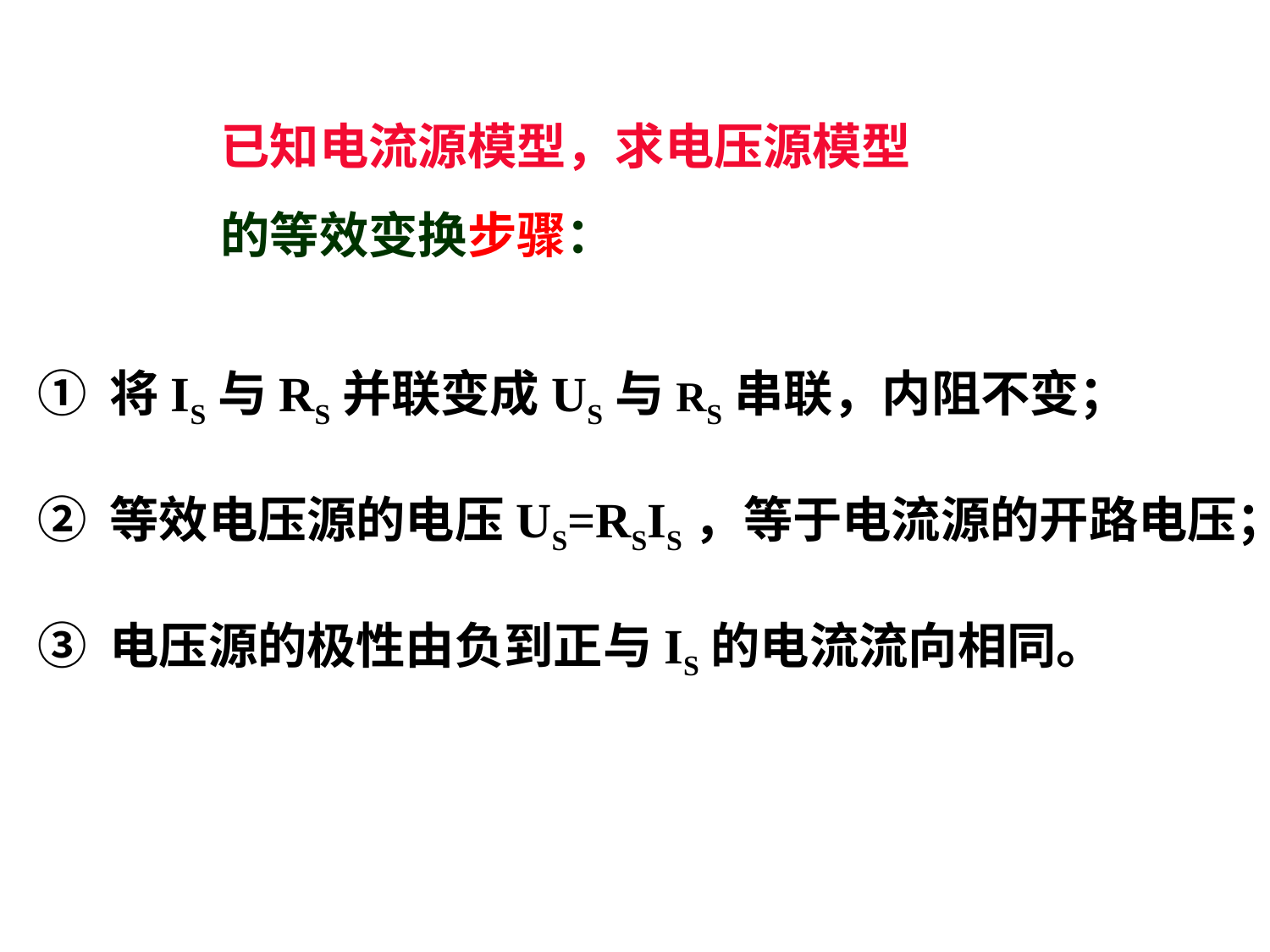

已知电流源模型，求电压源模型的等效变换步骤：
① 将IS与RS并联变成US与RS串联，内阻不变；
② 等效电压源的电压US=RSIS，等于电流源的开路电压；
③ 电压源的极性由负到正与IS的电流流向相同。
22